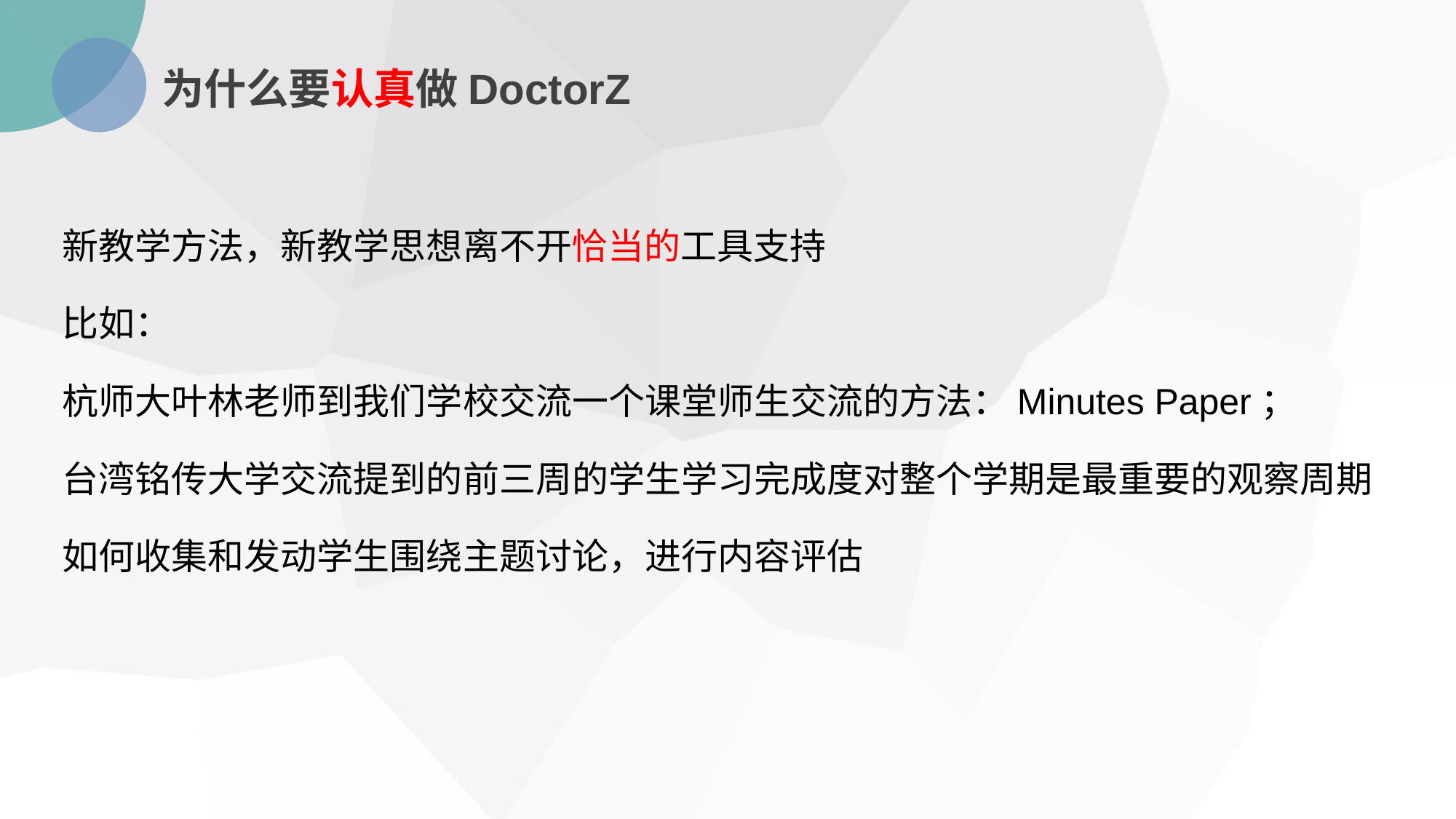

为什么要认真做DoctorZ
新教学方法，新教学思想离不开恰当的工具支持
比如：
杭师大叶林老师到我们学校交流一个课堂师生交流的方法：Minutes Paper；
台湾铭传大学交流提到的前三周的学生学习完成度对整个学期是最重要的观察周期
如何收集和发动学生围绕主题讨论，进行内容评估